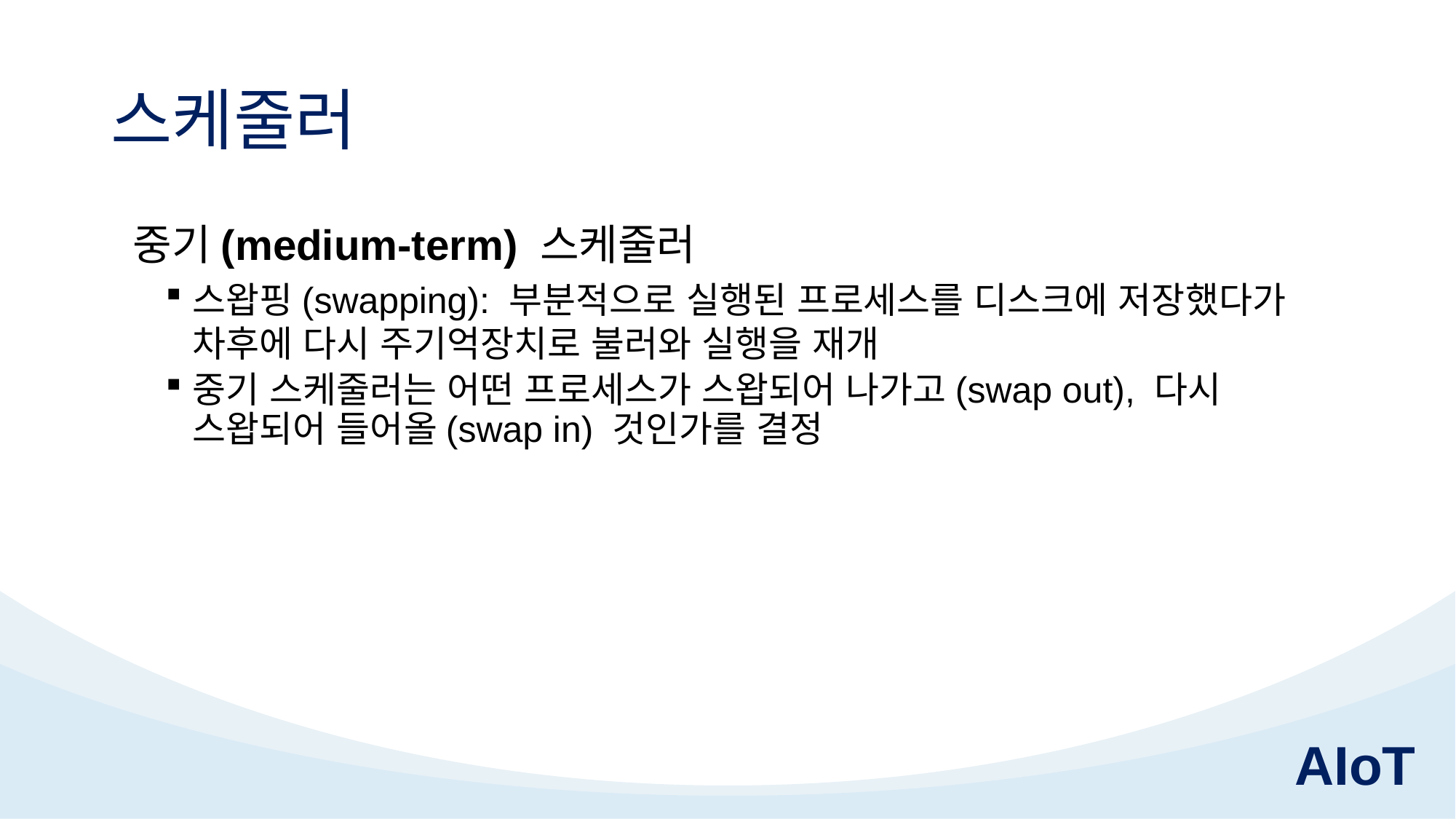

# 스케줄러
 중기(medium-term) 스케줄러
스왑핑(swapping): 부분적으로 실행된 프로세스를 디스크에 저장했다가 차후에 다시 주기억장치로 불러와 실행을 재개
중기 스케줄러는 어떤 프로세스가 스왑되어 나가고(swap out), 다시 스왑되어 들어올(swap in) 것인가를 결정